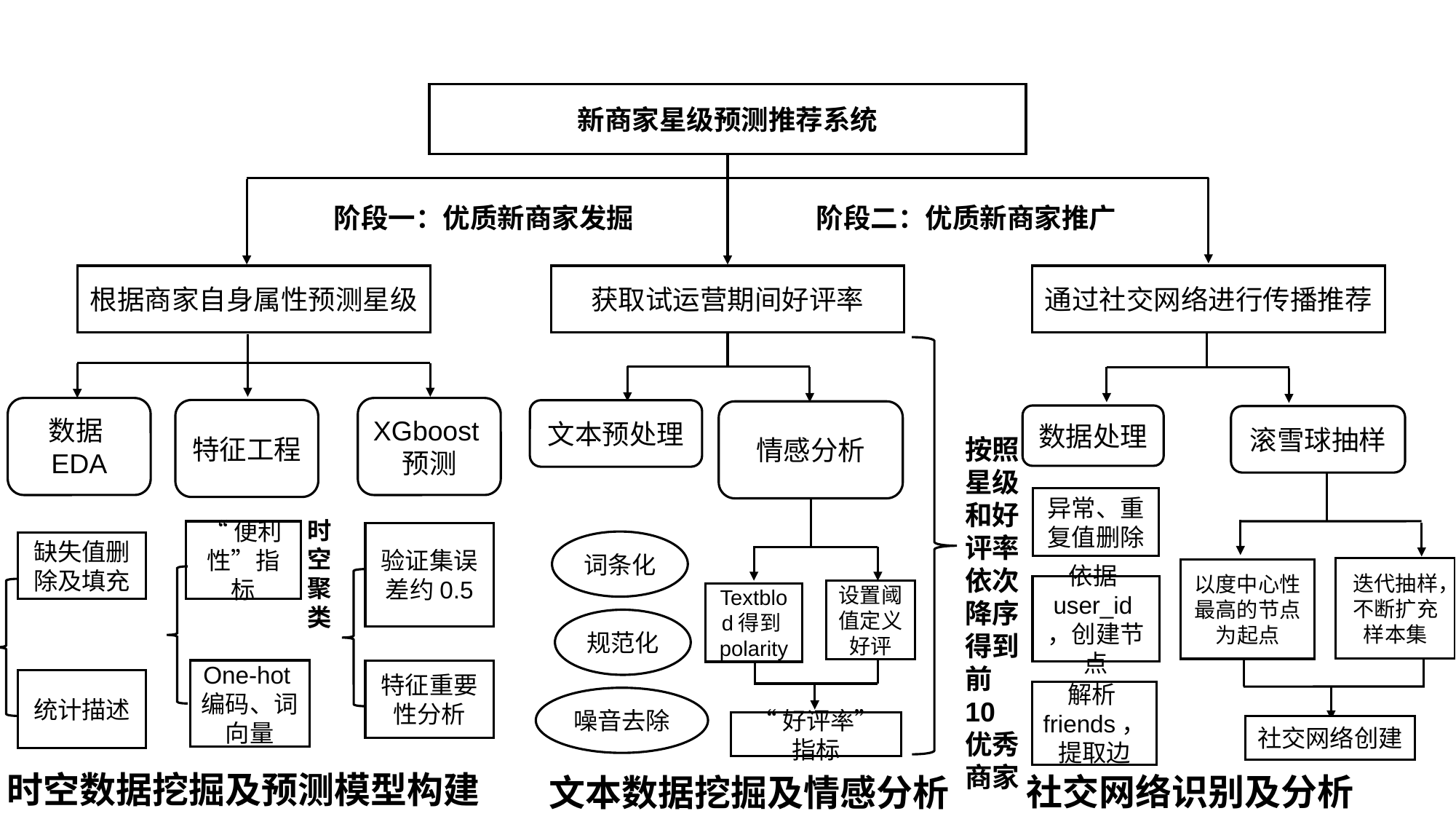

新商家星级预测推荐系统
阶段一：优质新商家发掘
阶段二：优质新商家推广
获取试运营期间好评率
根据商家自身属性预测星级
通过社交网络进行传播推荐

数据EDA
XGboost预测
特征工程
文本预处理
情感分析
数据处理
滚雪球抽样
按照星级和好评率依次降序得到前10优秀商家
异常、重复值删除
时空聚类
“便利性”指标

One-hot编码、词向量
验证集误差约0.5

特征重要性分析
词条化
缺失值删除及填充

统计描述
迭代抽样，不断扩充样本集
以度中心性最高的节点为起点
依据user_id，创建节点
设置阈值定义好评
Textblod得到polarity
规范化
解析friends，
提取边
噪音去除
“好评率”指标
社交网络创建
时空数据挖掘及预测模型构建
社交网络识别及分析
文本数据挖掘及情感分析